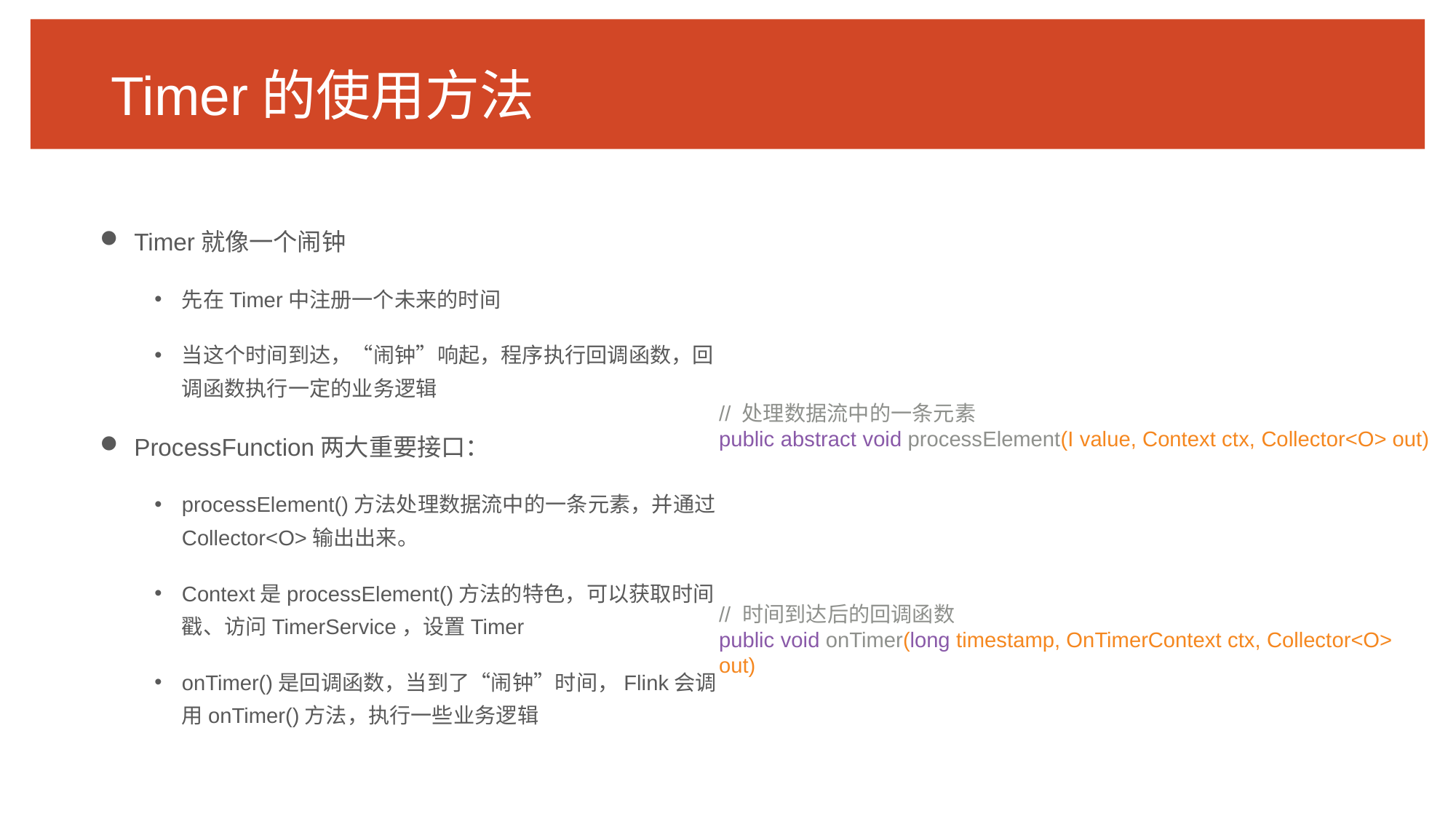

# Timer的使用方法
Timer就像一个闹钟
先在Timer中注册一个未来的时间
当这个时间到达，“闹钟”响起，程序执行回调函数，回调函数执行一定的业务逻辑
ProcessFunction两大重要接口：
processElement()方法处理数据流中的一条元素，并通过Collector<O>输出出来。
Context是processElement()方法的特色，可以获取时间戳、访问TimerService，设置Timer
onTimer()是回调函数，当到了“闹钟”时间，Flink会调用onTimer()方法，执行一些业务逻辑
// 处理数据流中的一条元素
public abstract void processElement(I value, Context ctx, Collector<O> out)
// 时间到达后的回调函数
public void onTimer(long timestamp, OnTimerContext ctx, Collector<O> out)